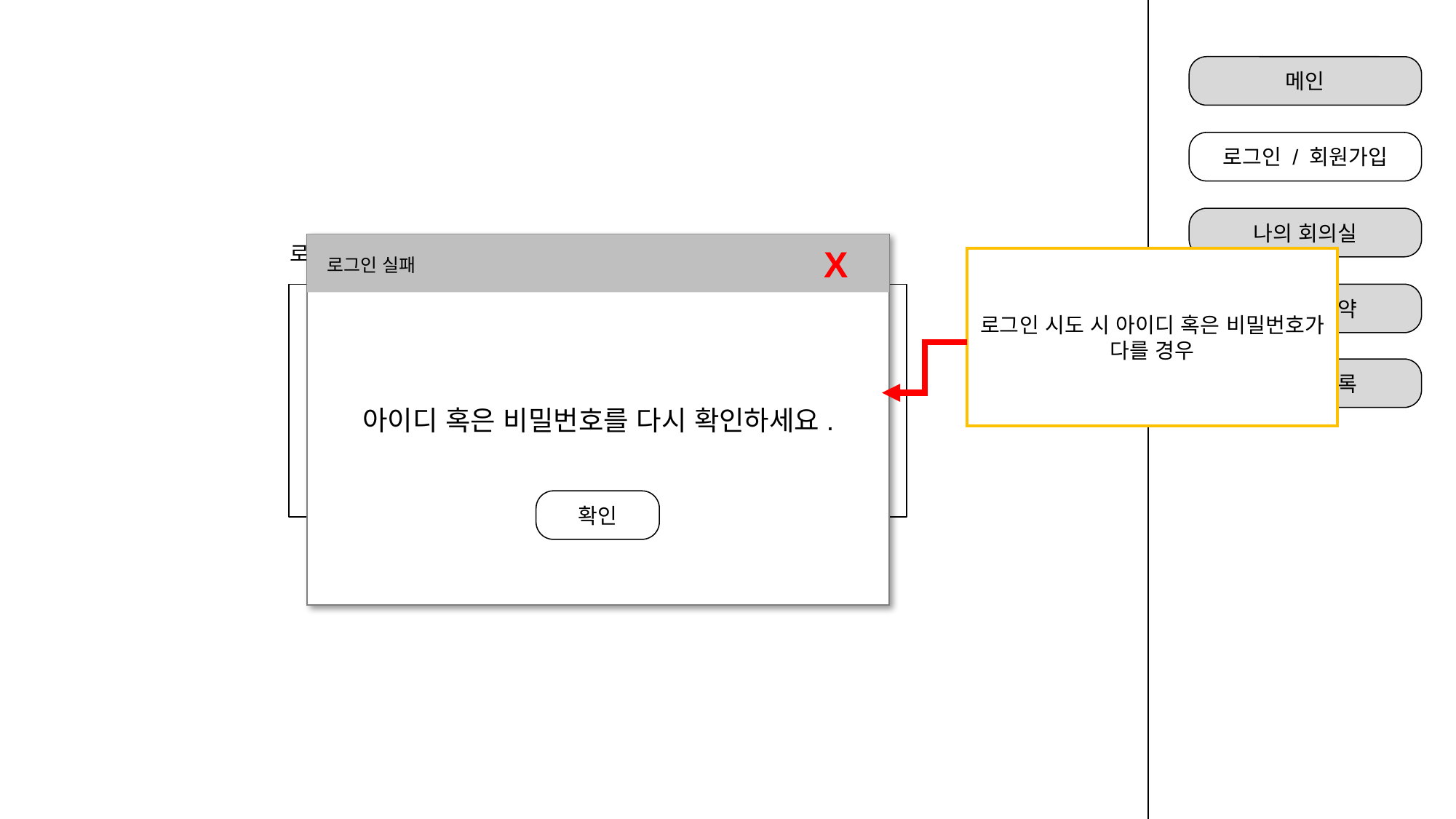

로그인 / 회원가입
메인
로그인 / 회원가입
나의 회의실
아이디 혹은 비밀번호를 다시 확인하세요.
X
확인
로그인
로그인 실패
로그인 시도 시 아이디 혹은 비밀번호가 다를 경우

회의실 예약
아이디

비밀번호
회의실 등록
로그인
회원가입